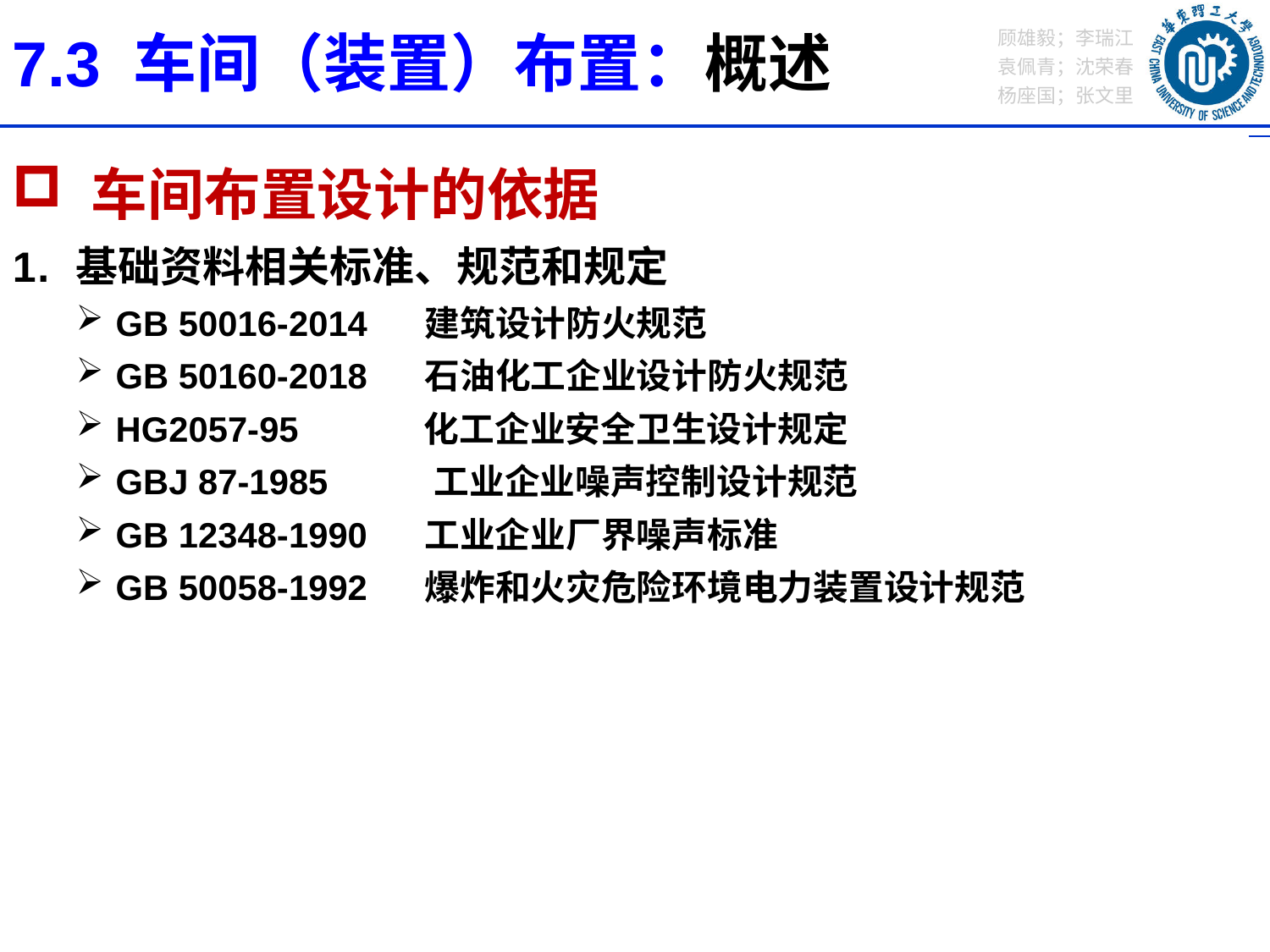

7.3 车间（装置）布置：概述
 车间布置设计的依据
基础资料相关标准、规范和规定
GB 50016-2014     建筑设计防火规范
GB 50160-2018     石油化工企业设计防火规范
HG2057-95            化工企业安全卫生设计规定
GBJ 87-1985          工业企业噪声控制设计规范
GB 12348-1990     工业企业厂界噪声标准
GB 50058-1992     爆炸和火灾危险环境电力装置设计规范